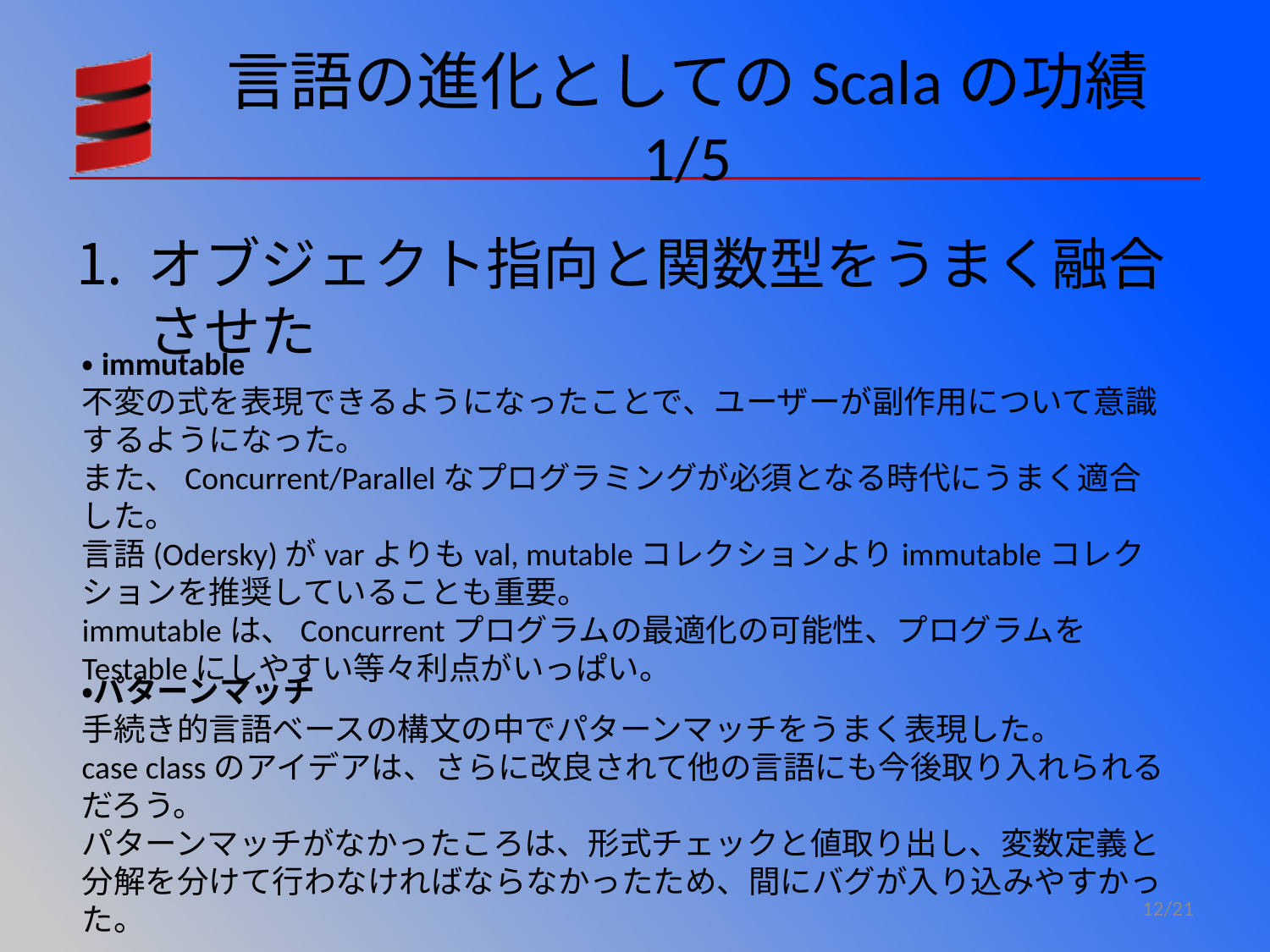

# 言語の進化としてのScalaの功績 1/5
オブジェクト指向と関数型をうまく融合させた
・immutable
不変の式を表現できるようになったことで、ユーザーが副作用について意識するようになった。
また、Concurrent/Parallelなプログラミングが必須となる時代にうまく適合した。
言語(Odersky)がvarよりもval, mutableコレクションよりimmutableコレクションを推奨していることも重要。
immutableは、Concurrentプログラムの最適化の可能性、プログラムをTestableにしやすい等々利点がいっぱい。
・パターンマッチ
手続き的言語ベースの構文の中でパターンマッチをうまく表現した。
case classのアイデアは、さらに改良されて他の言語にも今後取り入れられるだろう。
パターンマッチがなかったころは、形式チェックと値取り出し、変数定義と分解を分けて行わなければならなかったため、間にバグが入り込みやすかった。
12/21